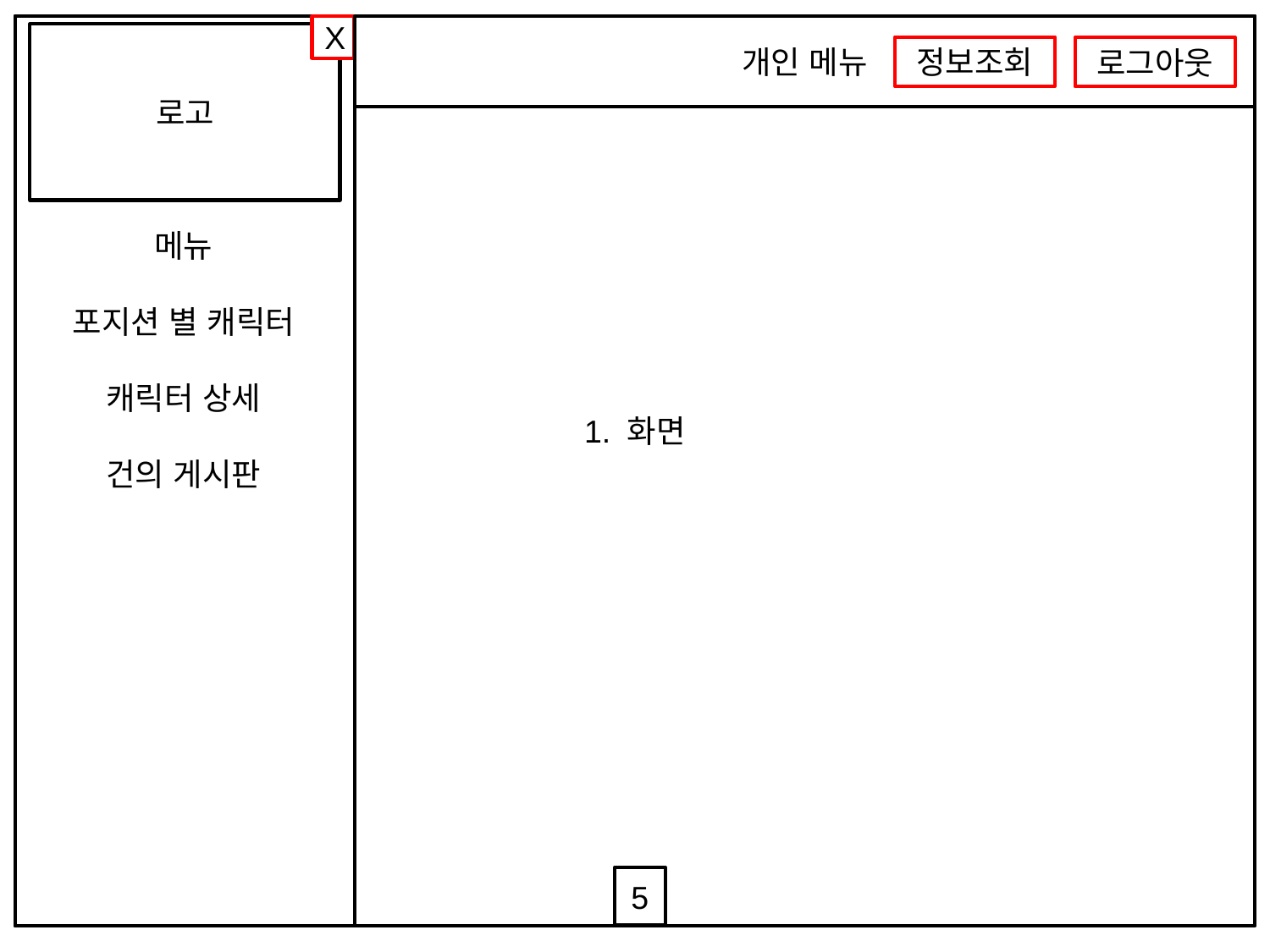

X

로고
메뉴

포지션 별 캐릭터

캐릭터 상세

건의 게시판
개인 메뉴
정보조회
로그아웃
1. 화면
5